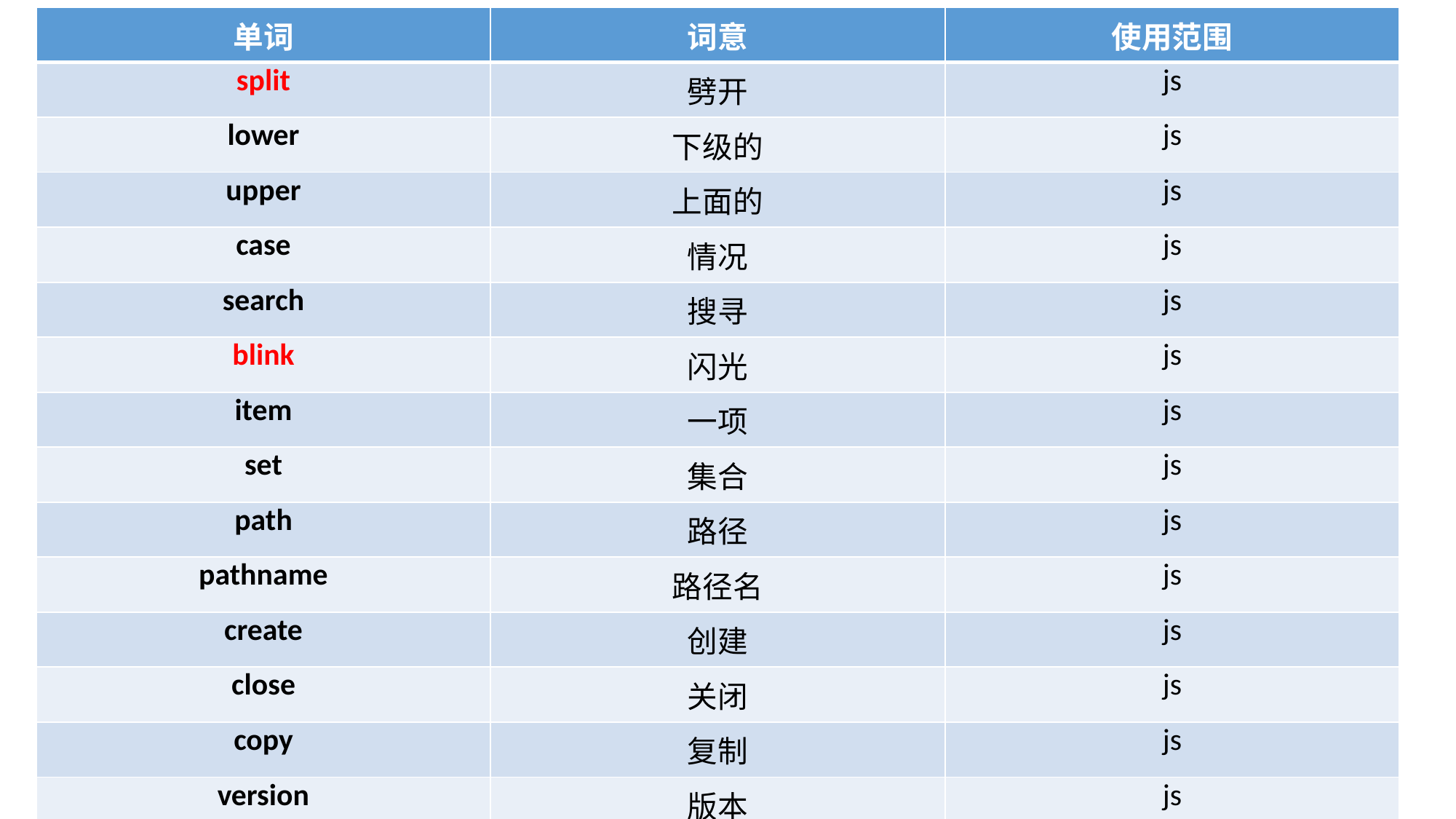

| 单词 | 词意 | 使用范围 |
| --- | --- | --- |
| split | 劈开 | js |
| lower | 下级的 | js |
| upper | 上面的 | js |
| case | 情况 | js |
| search | 搜寻 | js |
| blink | 闪光 | js |
| item | 一项 | js |
| set | 集合 | js |
| path | 路径 | js |
| pathname | 路径名 | js |
| create | 创建 | js |
| close | 关闭 | js |
| copy | 复制 | js |
| version | 版本 | js |
| folder | 文件夹 | js |
| temp | 临时的 | js |